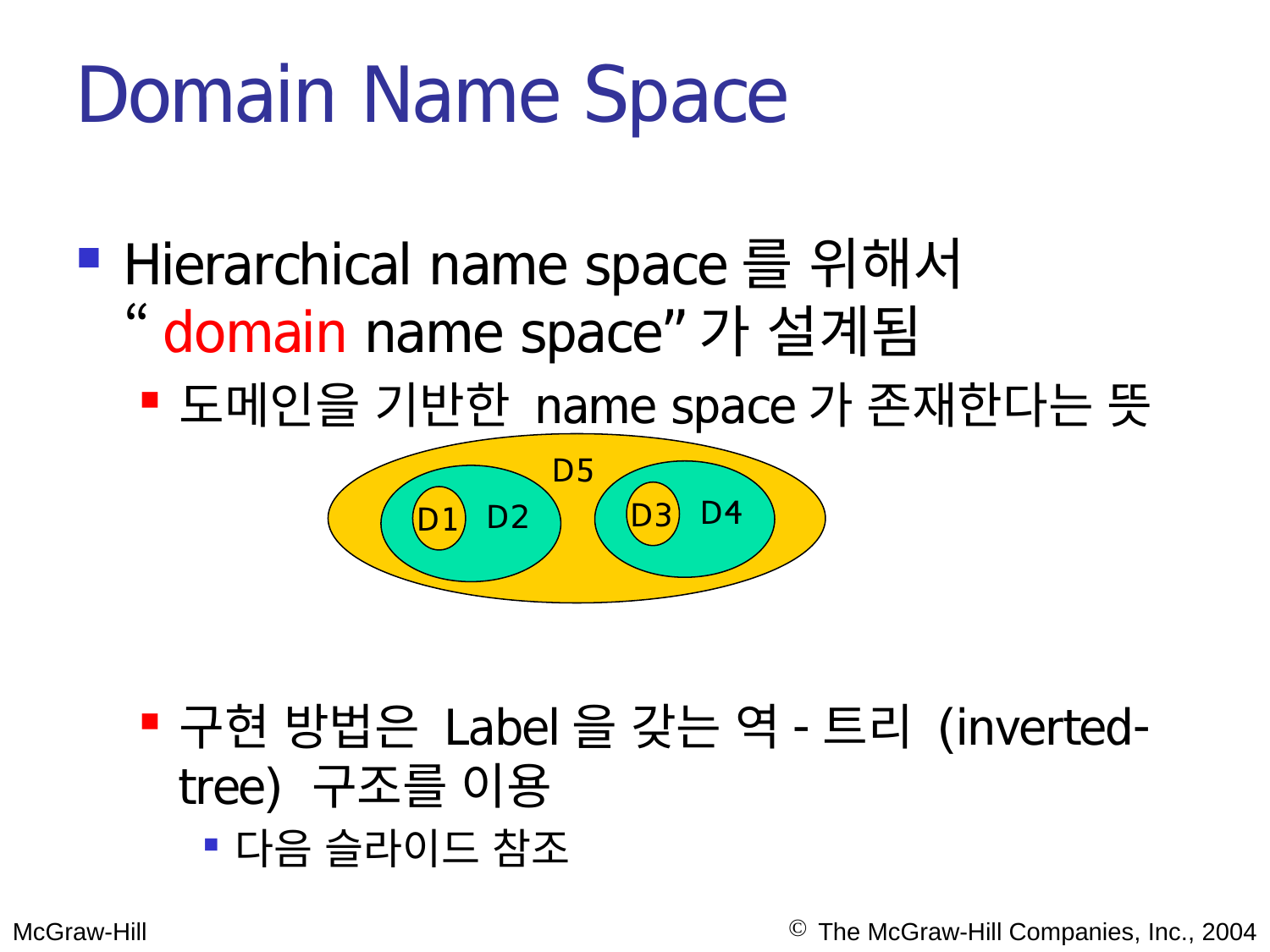

# Domain Name Space
Hierarchical name space를 위해서 “domain name space”가 설계됨
도메인을 기반한 name space가 존재한다는 뜻

구현 방법은 Label을 갖는 역-트리 (inverted-tree) 구조를 이용
다음 슬라이드 참조

D5

D3
D1
D4
D2